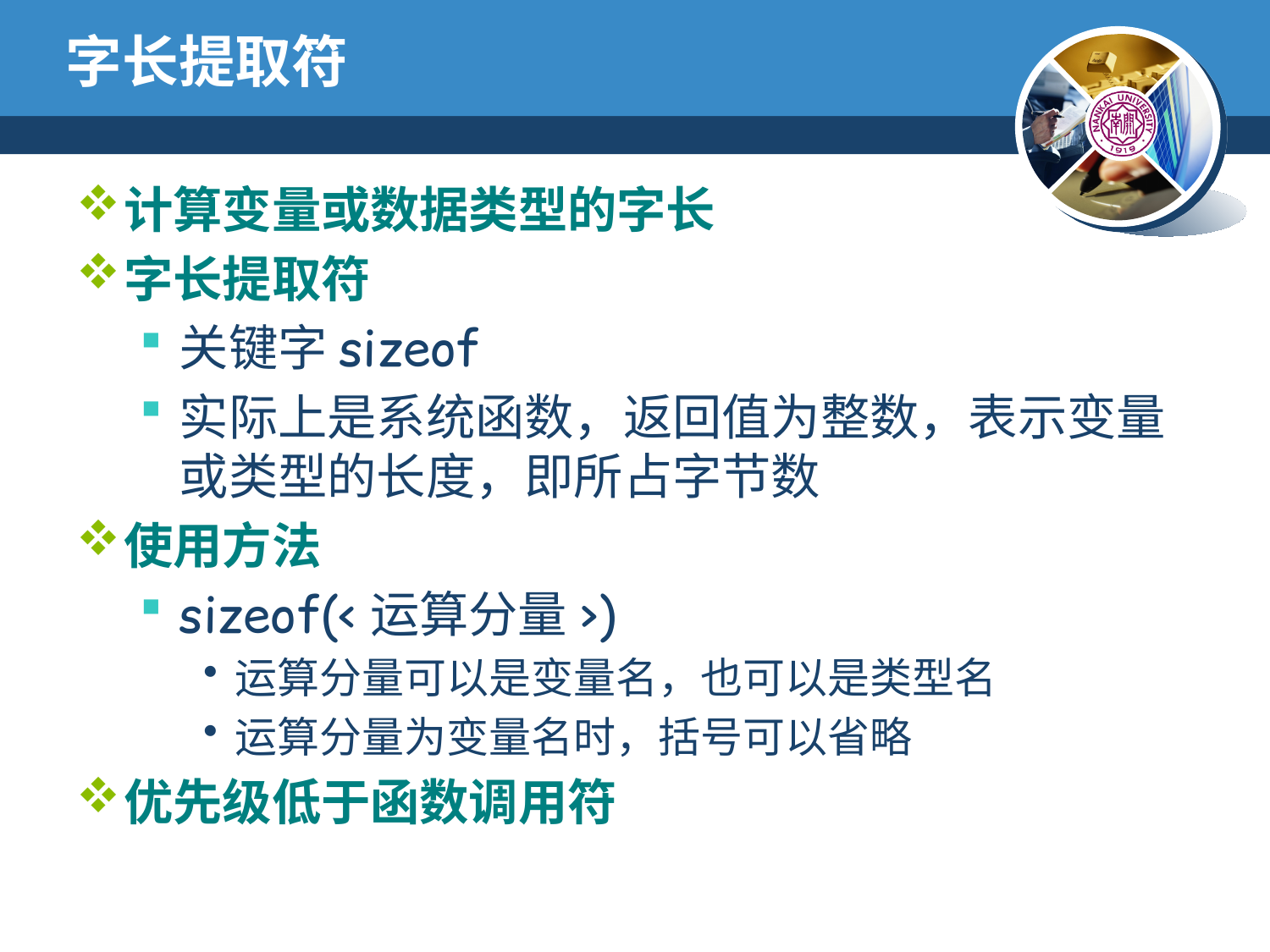

# 字长提取符
计算变量或数据类型的字长
字长提取符
关键字sizeof
实际上是系统函数，返回值为整数，表示变量或类型的长度，即所占字节数
使用方法
sizeof(<运算分量>)
运算分量可以是变量名，也可以是类型名
运算分量为变量名时，括号可以省略
优先级低于函数调用符